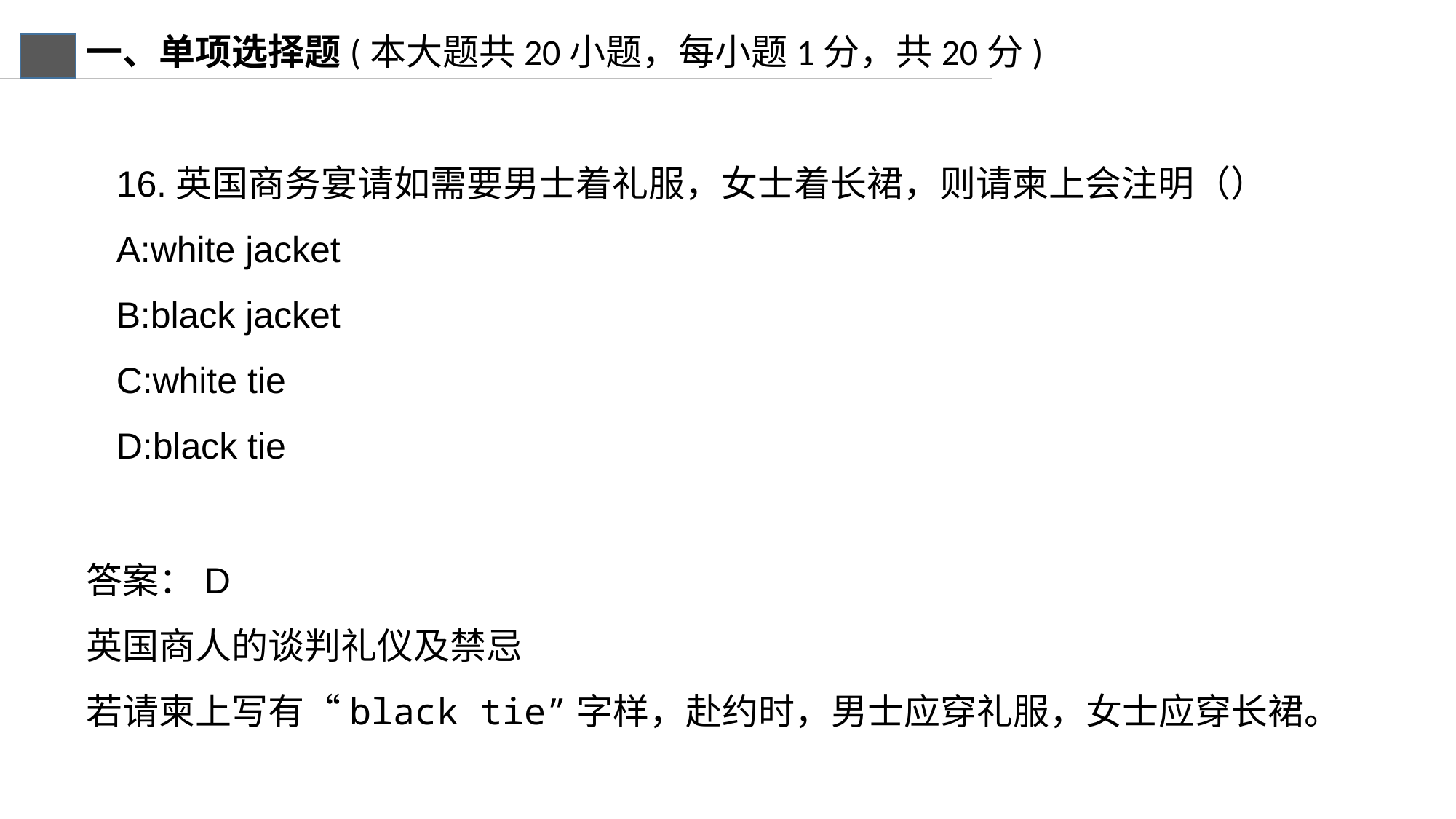

一、单项选择题(本大题共20小题，每小题1分，共20分)

16.英国商务宴请如需要男士着礼服，女士着长裙，则请柬上会注明（）
A:white jacket
B:black jacket
C:white tie
D:black tie
答案：D
英国商人的谈判礼仪及禁忌
若请柬上写有“black tie”字样，赴约时，男士应穿礼服，女士应穿长裙。